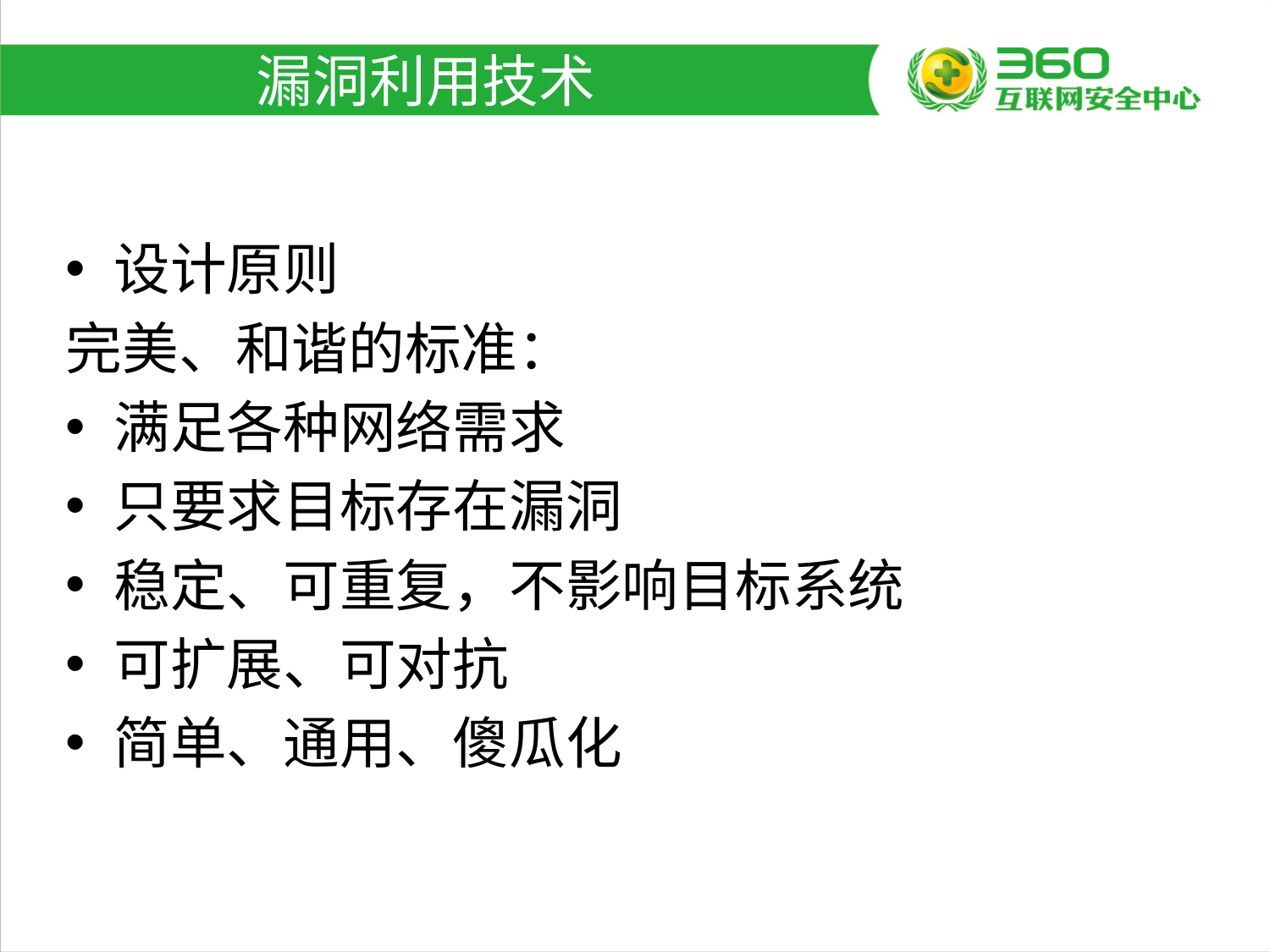

# 漏洞利用技术
设计原则
完美、和谐的标准：
满足各种网络需求
只要求目标存在漏洞
稳定、可重复，不影响目标系统
可扩展、可对抗
简单、通用、傻瓜化